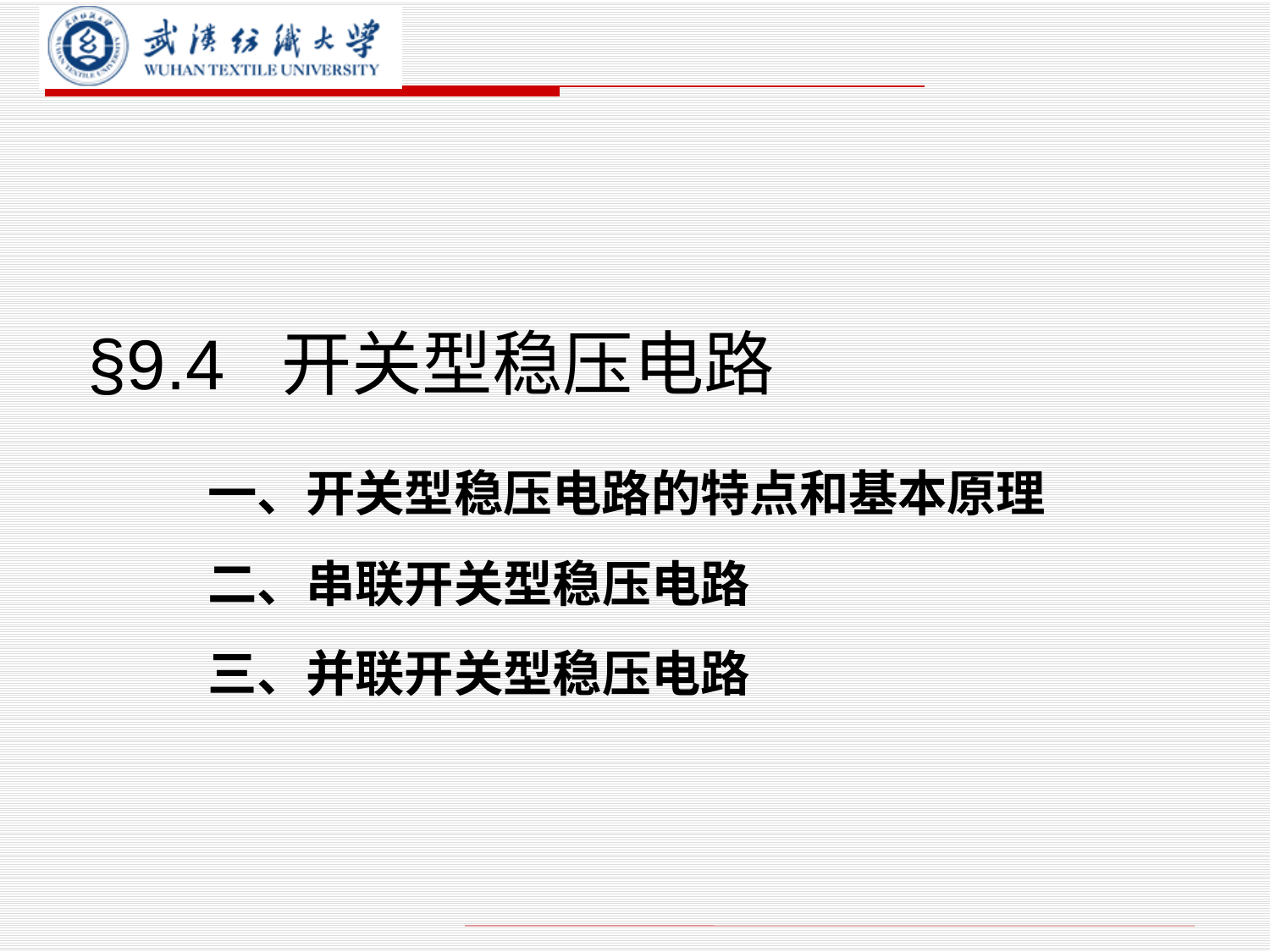

# §9.4  开关型稳压电路
一、开关型稳压电路的特点和基本原理
二、串联开关型稳压电路
三、并联开关型稳压电路